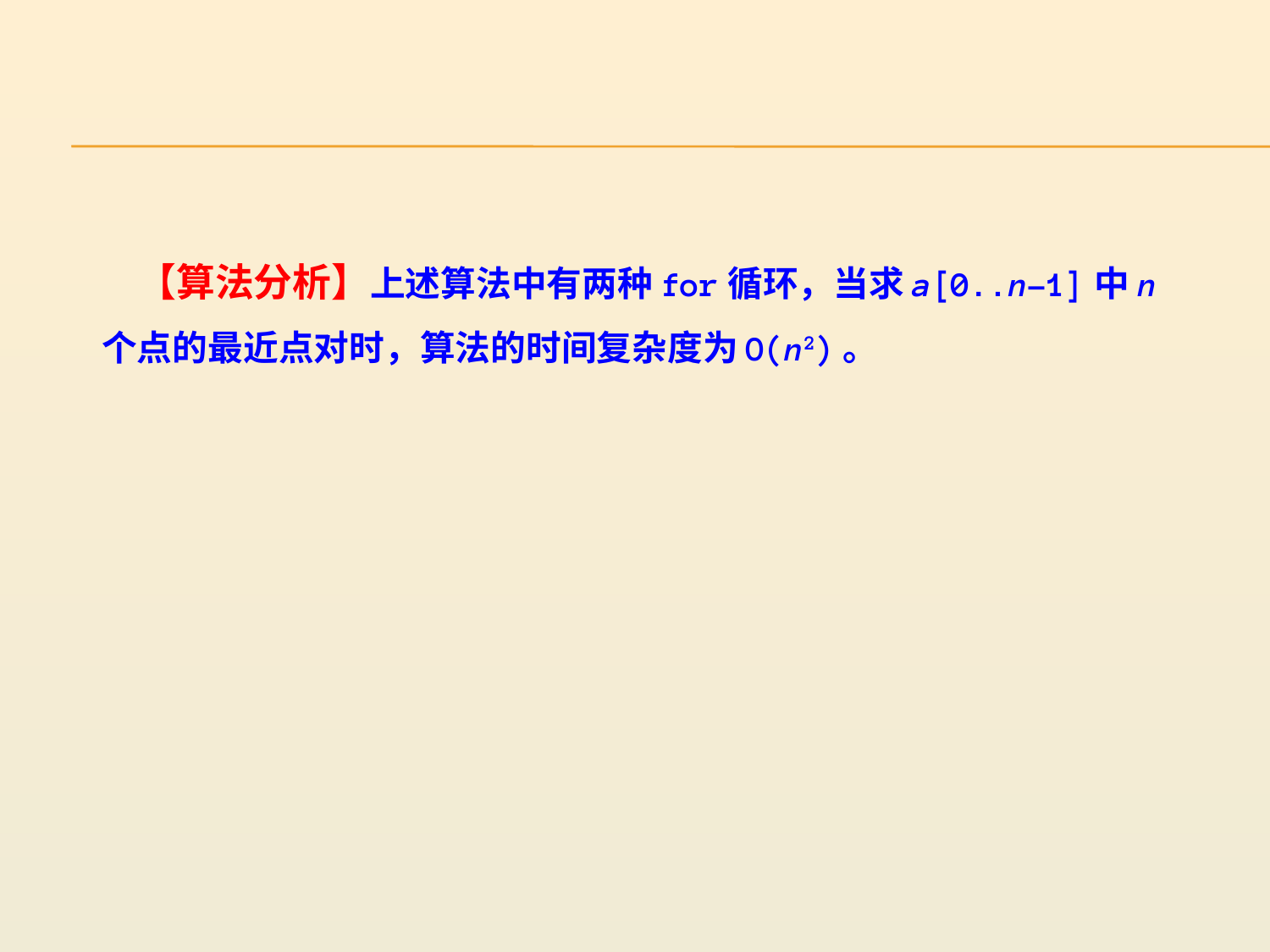

【算法分析】上述算法中有两种for循环，当求a[0..n-1]中n个点的最近点对时，算法的时间复杂度为O(n2)。